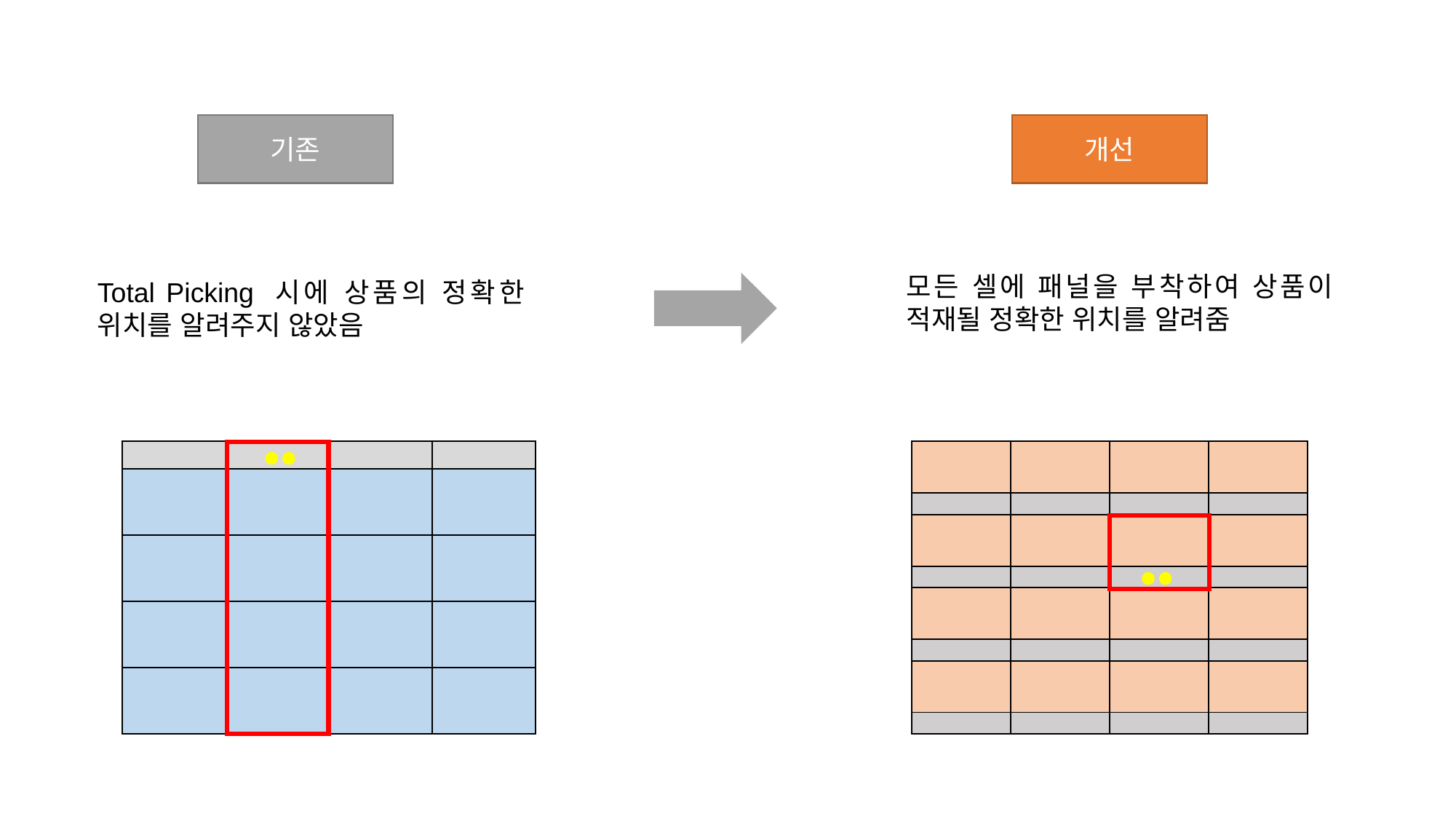

기존
개선
모든 셀에 패널을 부착하여 상품이 적재될 정확한 위치를 알려줌
Total Picking 시에 상품의 정확한 위치를 알려주지 않았음

|  |  |  |  |
| --- | --- | --- | --- |
|  |  |  |  |
|  |  |  |  |
|  |  |  |  |
|  |  |  |  |
|  |  |  |  |
| --- | --- | --- | --- |
|  |  |  |  |
|  |  |  |  |
|  |  |  |  |
|  |  |  |  |
|  |  |  |  |
|  |  |  |  |
|  |  |  |  |